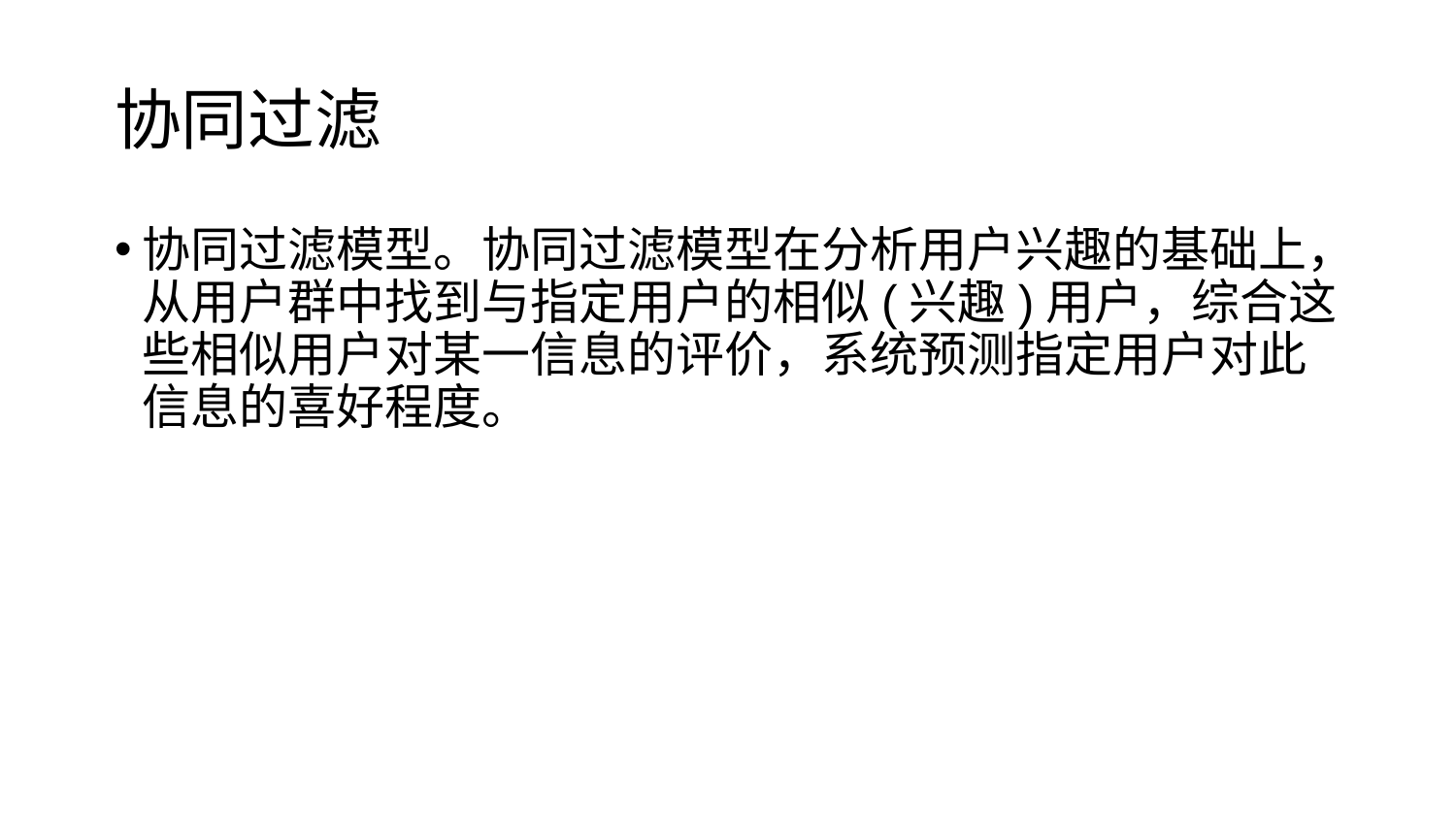

# 协同过滤
协同过滤模型。协同过滤模型在分析用户兴趣的基础上，从用户群中找到与指定用户的相似(兴趣)用户，综合这些相似用户对某一信息的评价，系统预测指定用户对此信息的喜好程度。